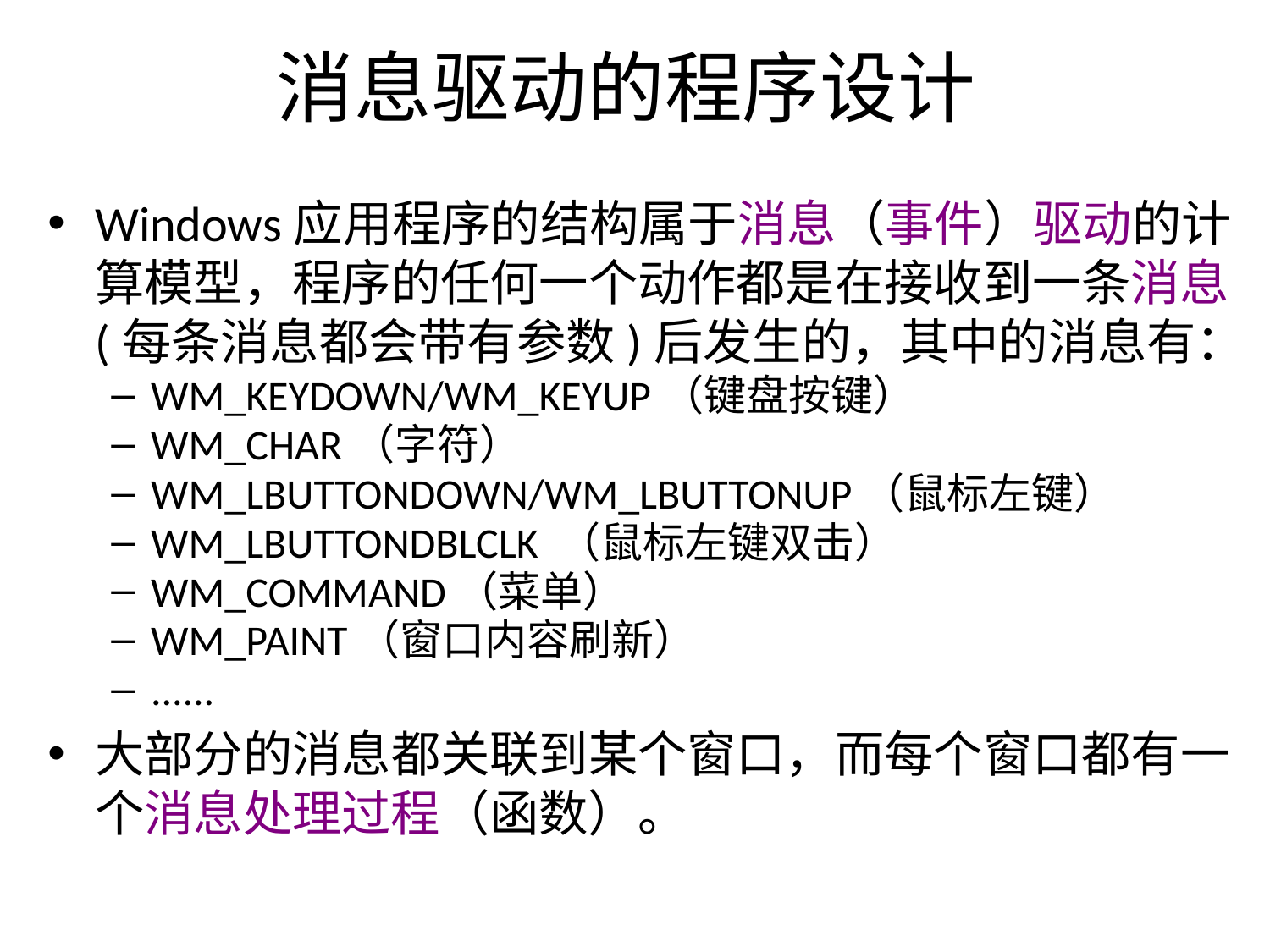

# 消息驱动的程序设计
Windows应用程序的结构属于消息（事件）驱动的计算模型，程序的任何一个动作都是在接收到一条消息(每条消息都会带有参数)后发生的，其中的消息有：
WM_KEYDOWN/WM_KEYUP（键盘按键）
WM_CHAR（字符）
WM_LBUTTONDOWN/WM_LBUTTONUP（鼠标左键）
WM_LBUTTONDBLCLK （鼠标左键双击）
WM_COMMAND（菜单）
WM_PAINT（窗口内容刷新）
......
大部分的消息都关联到某个窗口，而每个窗口都有一个消息处理过程（函数）。